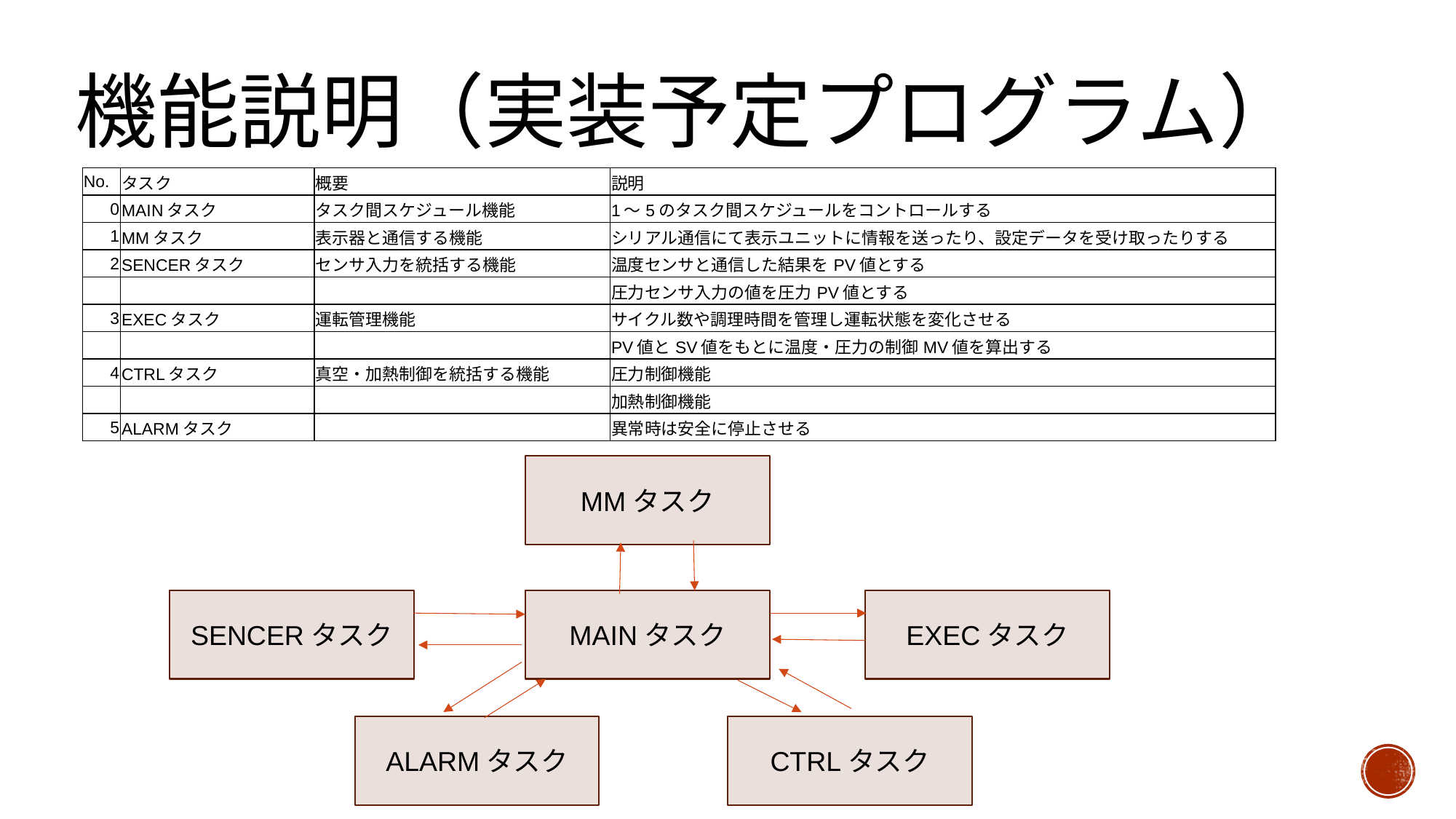

# 機能説明（実装予定プログラム）
| No. | タスク | 概要 | 説明 |
| --- | --- | --- | --- |
| 0 | MAINタスク | タスク間スケジュール機能 | 1～5のタスク間スケジュールをコントロールする |
| 1 | MMタスク | 表示器と通信する機能 | シリアル通信にて表示ユニットに情報を送ったり、設定データを受け取ったりする |
| 2 | SENCERタスク | センサ入力を統括する機能 | 温度センサと通信した結果をPV値とする |
|  |  |  | 圧力センサ入力の値を圧力PV値とする |
| 3 | EXECタスク | 運転管理機能 | サイクル数や調理時間を管理し運転状態を変化させる |
|  |  |  | PV値とSV値をもとに温度・圧力の制御MV値を算出する |
| 4 | CTRLタスク | 真空・加熱制御を統括する機能 | 圧力制御機能 |
|  |  |  | 加熱制御機能 |
| 5 | ALARMタスク |  | 異常時は安全に停止させる |
MMタスク
SENCERタスク
MAINタスク
EXECタスク
ALARMタスク
CTRLタスク